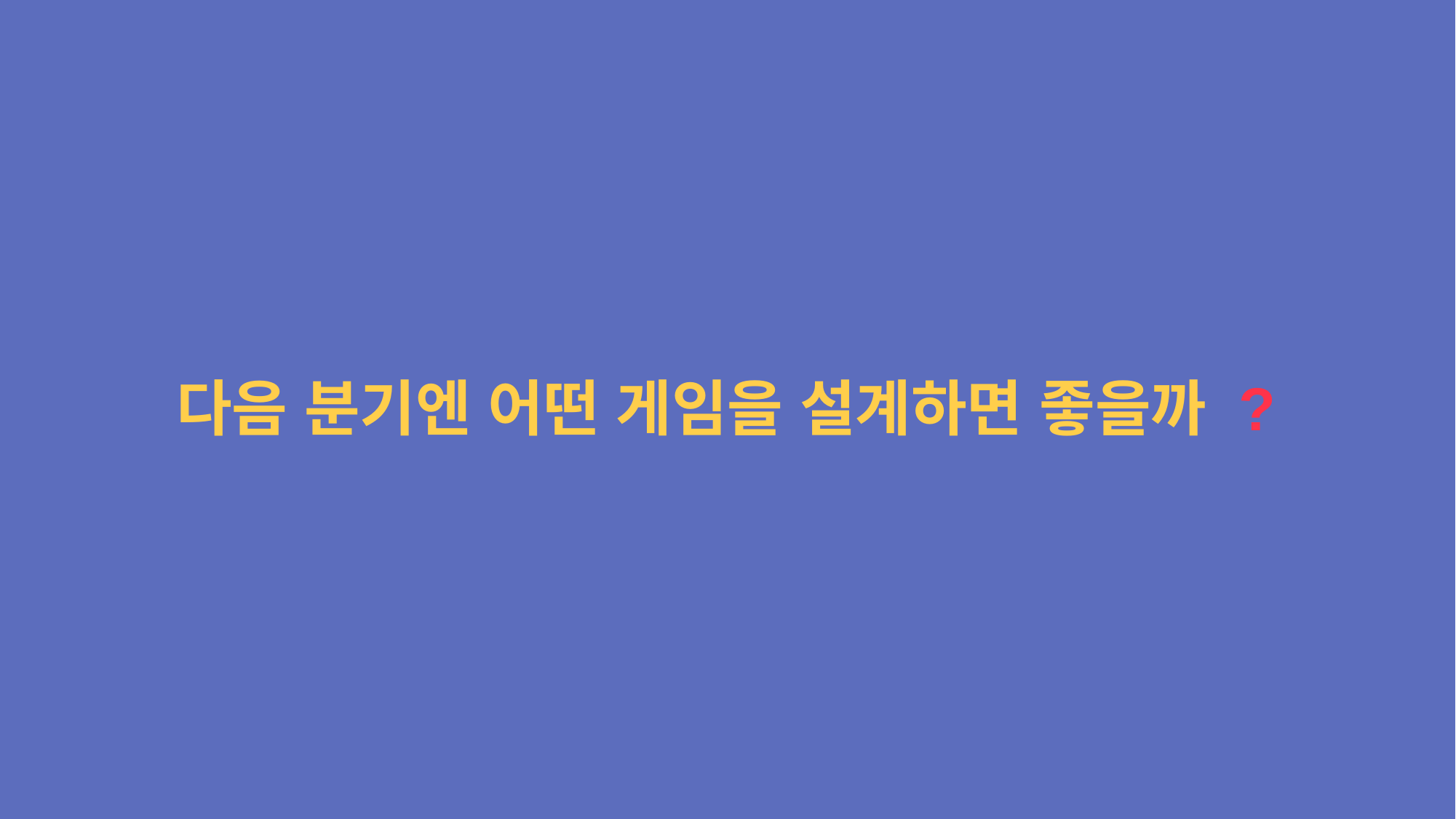

다음 분기엔 어떤 게임을 설계하면 좋을까 ?